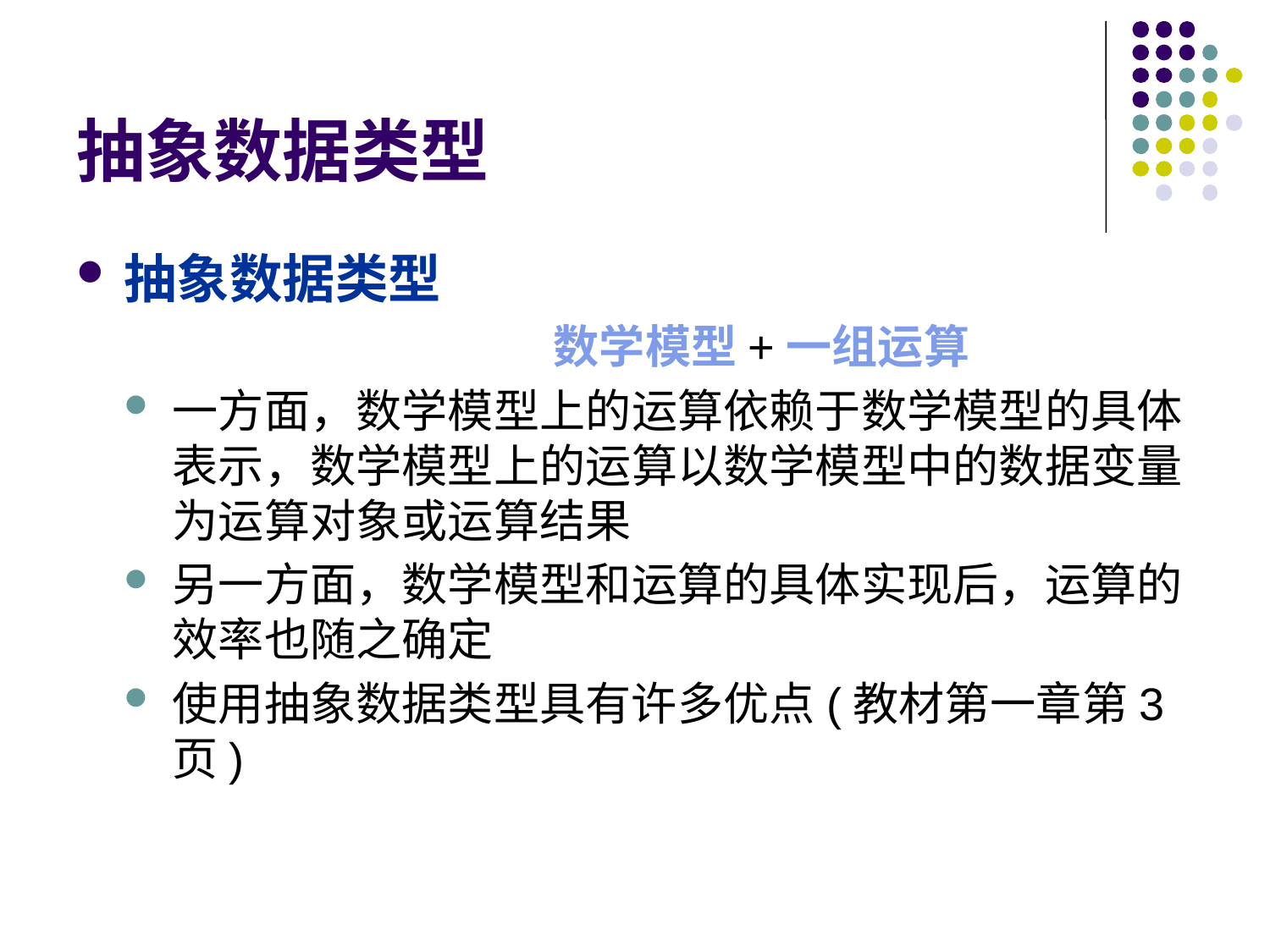

# 抽象数据类型
抽象数据类型
				数学模型+一组运算
一方面，数学模型上的运算依赖于数学模型的具体表示，数学模型上的运算以数学模型中的数据变量为运算对象或运算结果
另一方面，数学模型和运算的具体实现后，运算的效率也随之确定
使用抽象数据类型具有许多优点(教材第一章第3页)